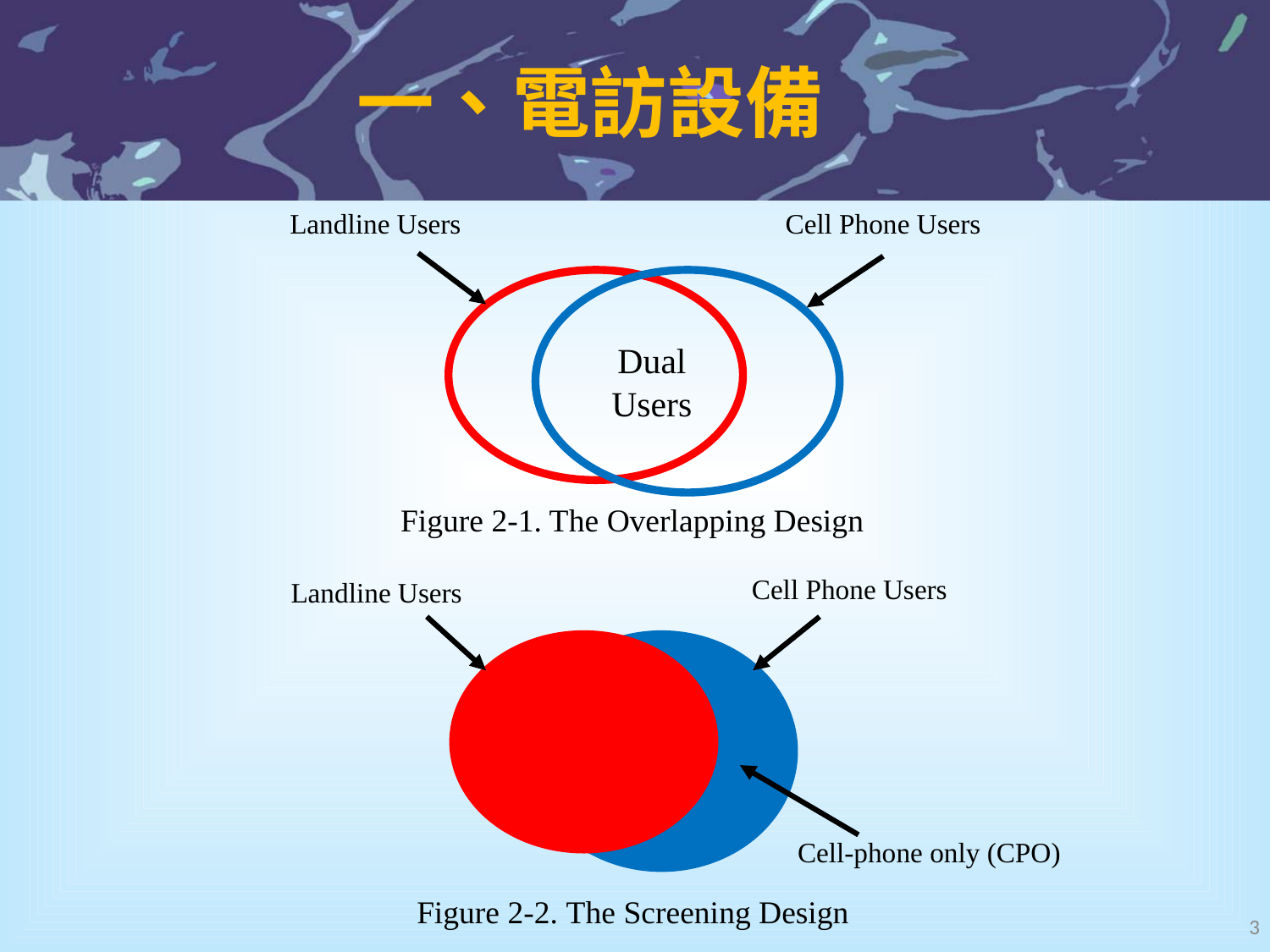

# 一、電訪設備
Landline Users
Cell Phone Users
Dual
Users

Figure 2-1. The Overlapping Design
Cell Phone Users
Landline Users

Cell-phone only (CPO)
Figure 2-2. The Screening Design
3